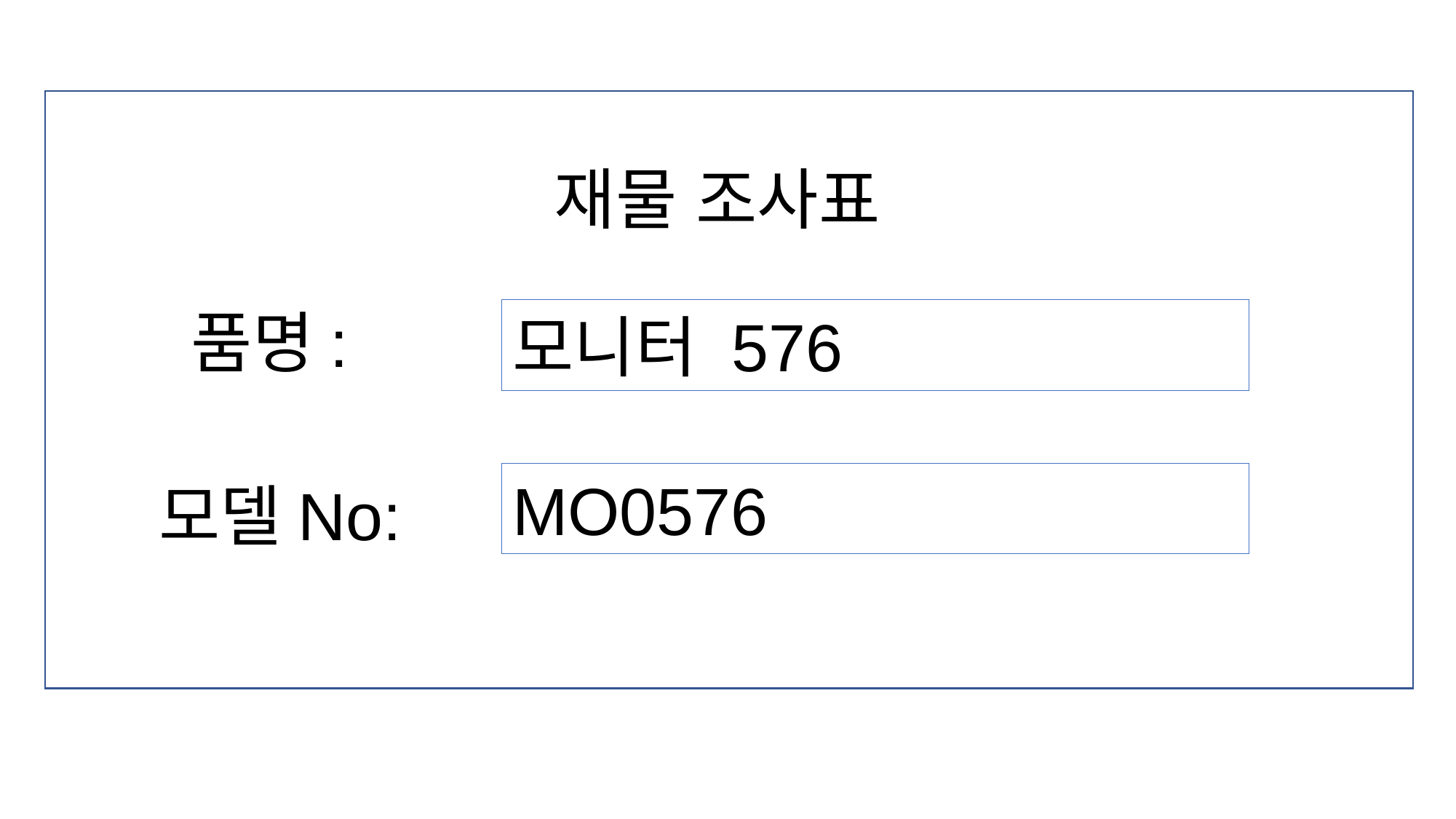

재물 조사표
품명:
모니터 576
MO0576
모델No: